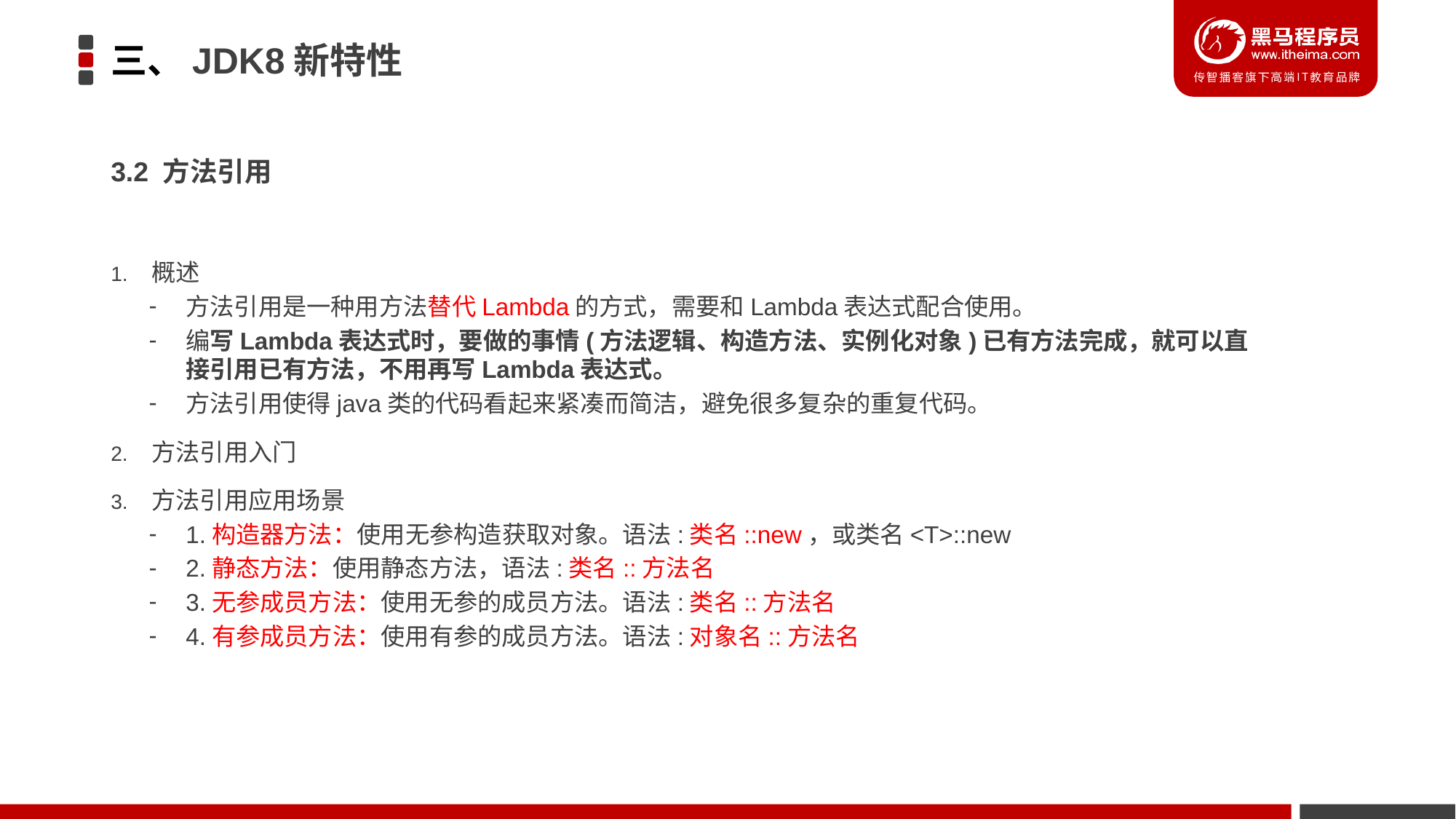

# 三、JDK8新特性
3.2 方法引用
概述
方法引用是一种用方法替代Lambda的方式，需要和Lambda表达式配合使用。
编写Lambda表达式时，要做的事情(方法逻辑、构造方法、实例化对象)已有方法完成，就可以直接引用已有方法，不用再写Lambda表达式。
方法引用使得java类的代码看起来紧凑而简洁，避免很多复杂的重复代码。
方法引用入门
方法引用应用场景
1.构造器方法：使用无参构造获取对象。语法:类名::new，或类名<T>::new
2.静态方法：使用静态方法，语法:类名::方法名
3.无参成员方法：使用无参的成员方法。语法:类名::方法名
4.有参成员方法：使用有参的成员方法。语法:对象名::方法名